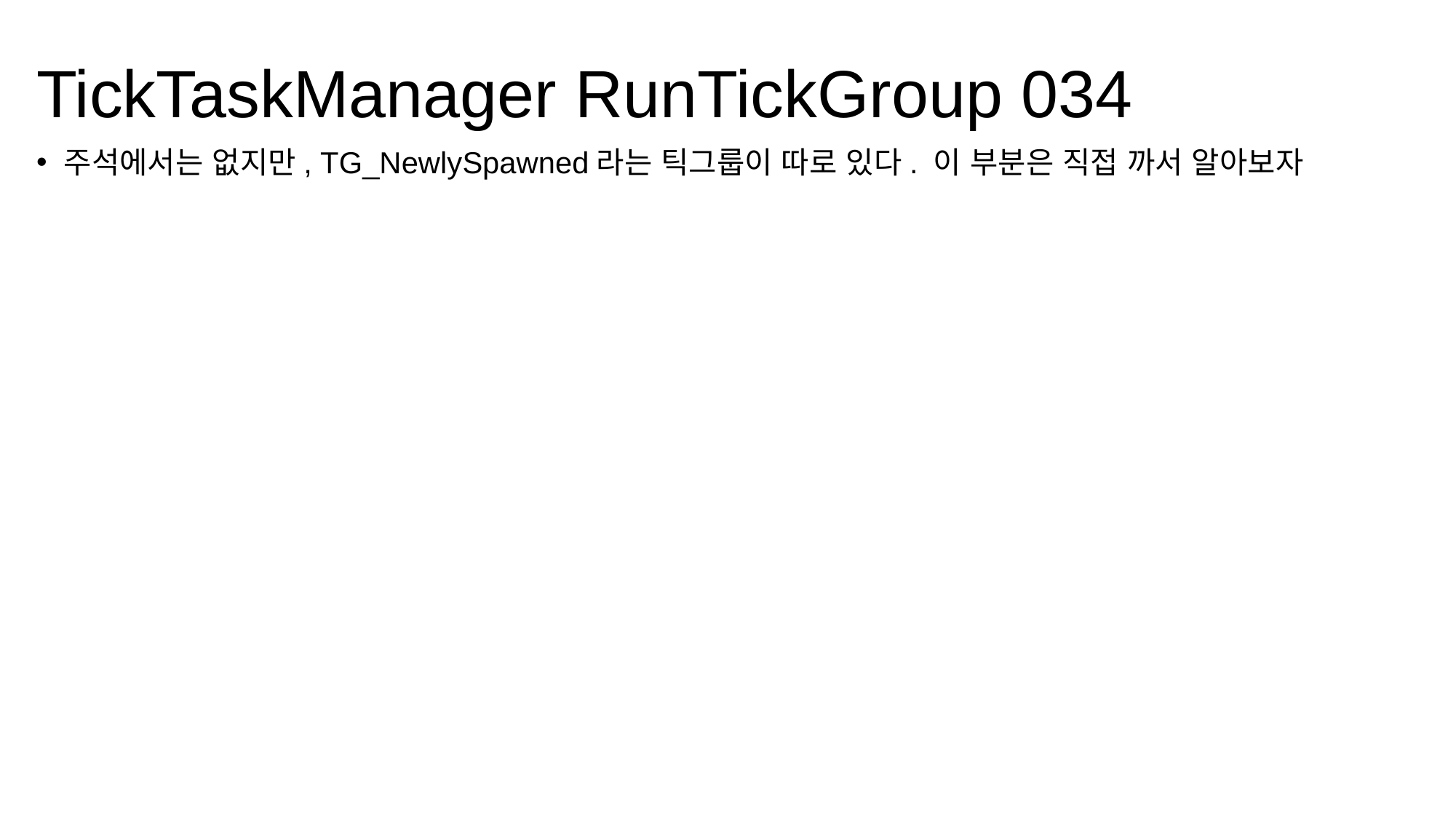

TickTaskManager RunTickGroup 034
주석에서는 없지만, TG_NewlySpawned라는 틱그룹이 따로 있다. 이 부분은 직접 까서 알아보자